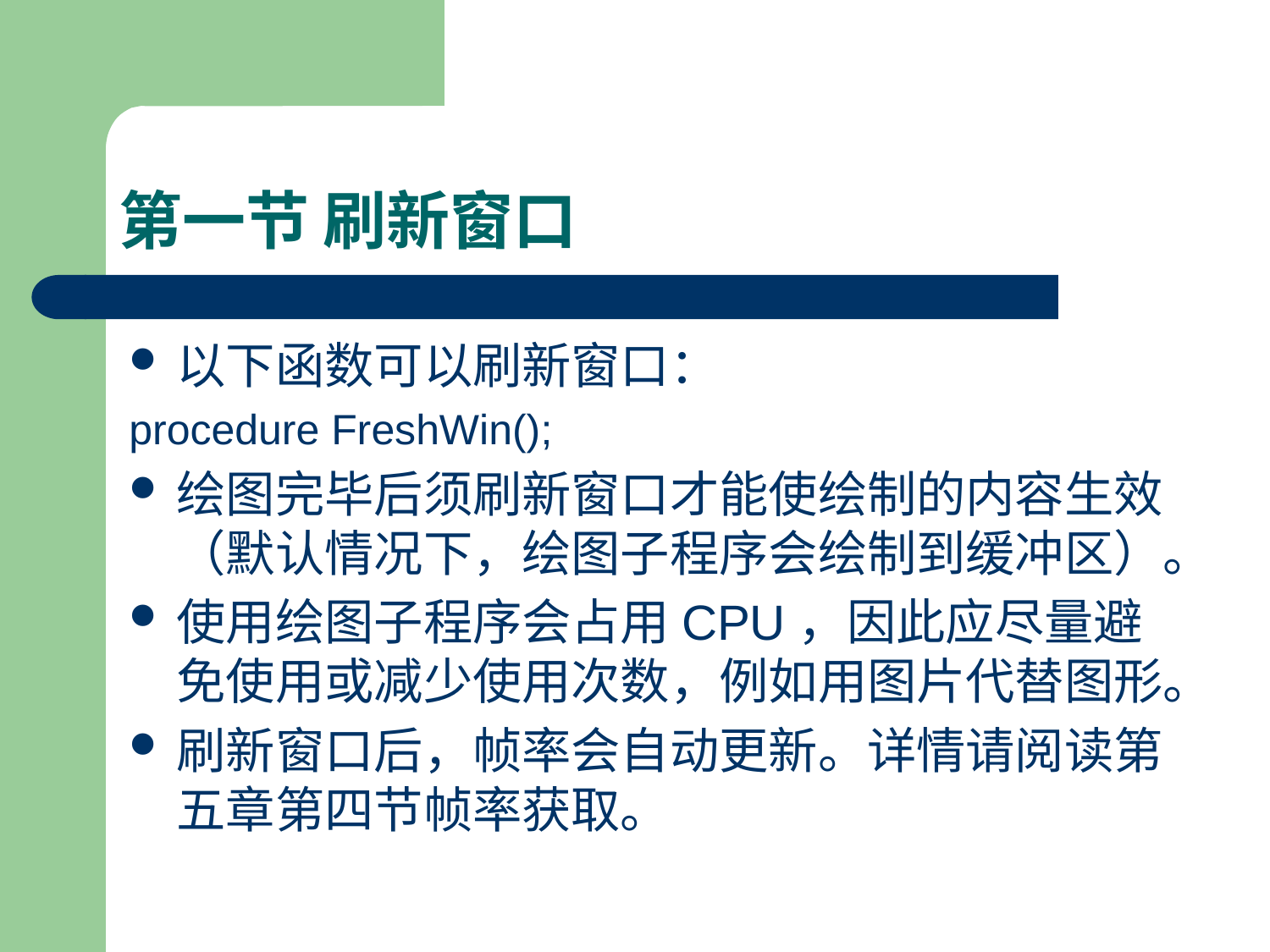

# 第一节 刷新窗口
以下函数可以刷新窗口：
procedure FreshWin();
绘图完毕后须刷新窗口才能使绘制的内容生效（默认情况下，绘图子程序会绘制到缓冲区）。
使用绘图子程序会占用CPU，因此应尽量避免使用或减少使用次数，例如用图片代替图形。
刷新窗口后，帧率会自动更新。详情请阅读第五章第四节帧率获取。